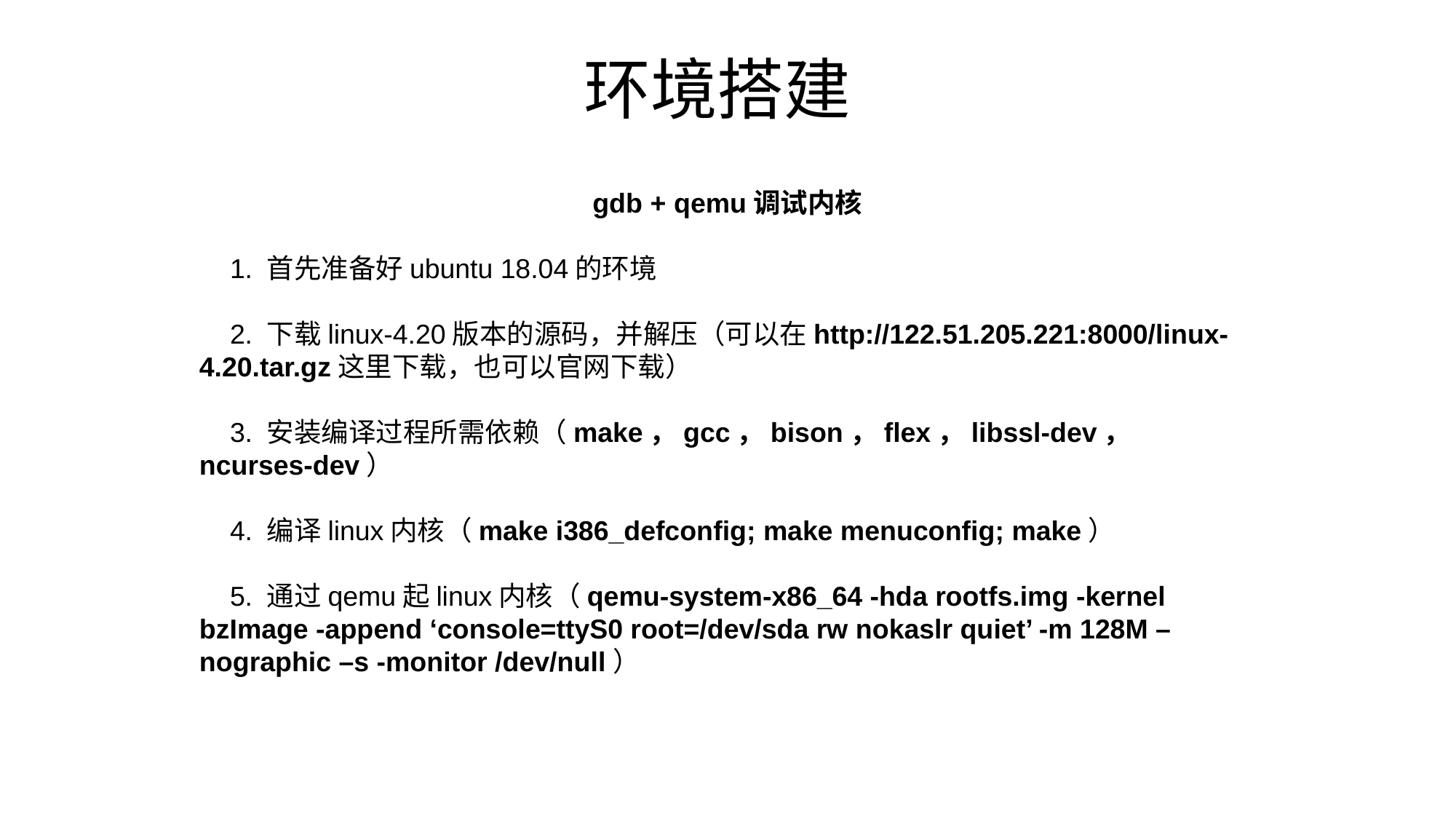

# 环境搭建
gdb + qemu调试内核

    1. 首先准备好ubuntu 18.04的环境

    2. 下载linux-4.20版本的源码，并解压（可以在http://122.51.205.221:8000/linux-4.20.tar.gz这里下载，也可以官网下载）

    3. 安装编译过程所需依赖（make，gcc，bison，flex，libssl-dev， ncurses-dev）

    4. 编译linux内核（make i386_defconfig; make menuconfig; make）

    5. 通过qemu起linux内核（qemu-system-x86_64 -hda rootfs.img -kernel bzImage -append ‘console=ttyS0 root=/dev/sda rw nokaslr quiet’ -m 128M –nographic –s -monitor /dev/null）